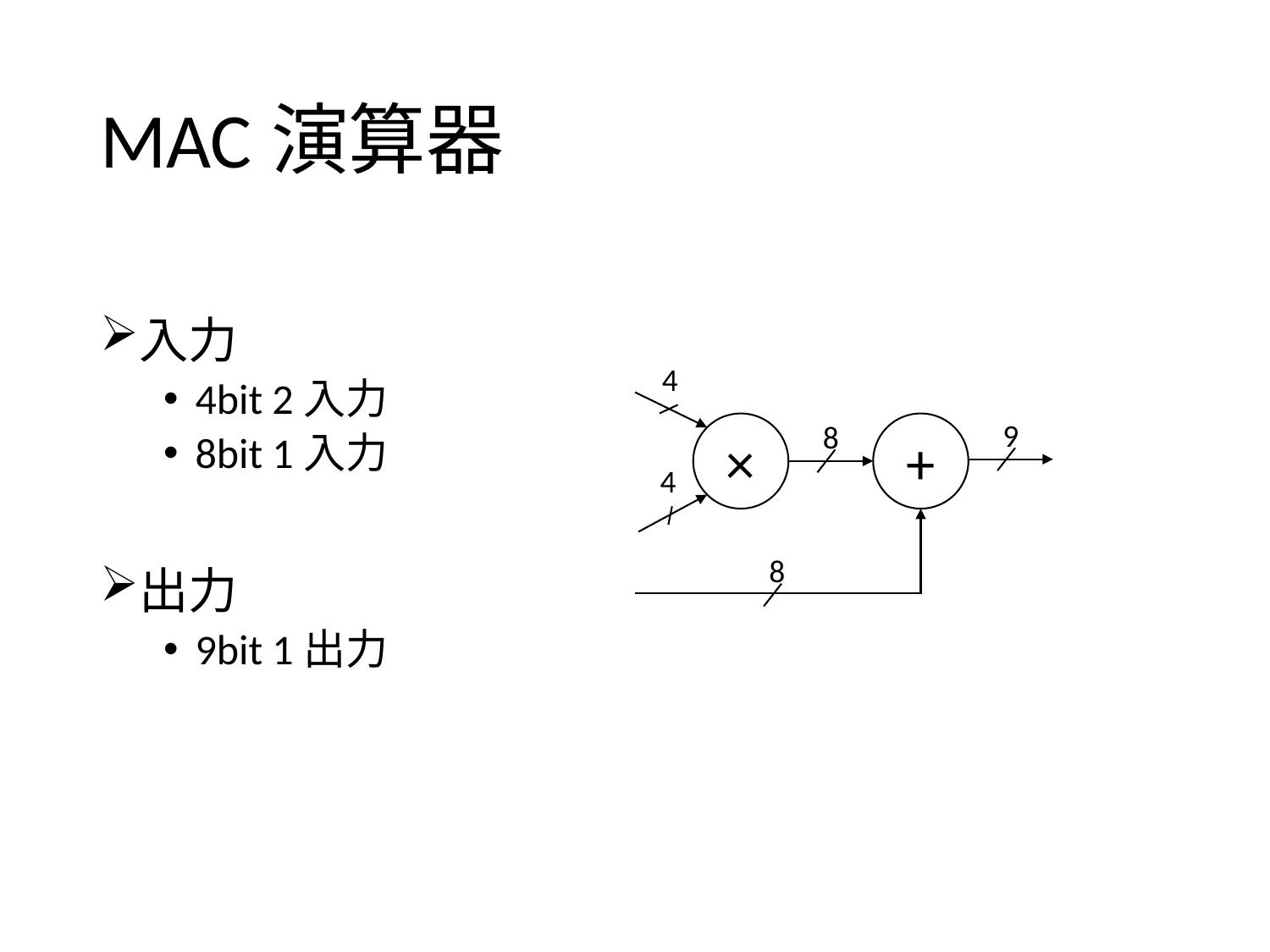

# MAC演算器
入力
4bit 2入力
8bit 1入力

出力
9bit 1出力

4
9
8
×
+
4
8